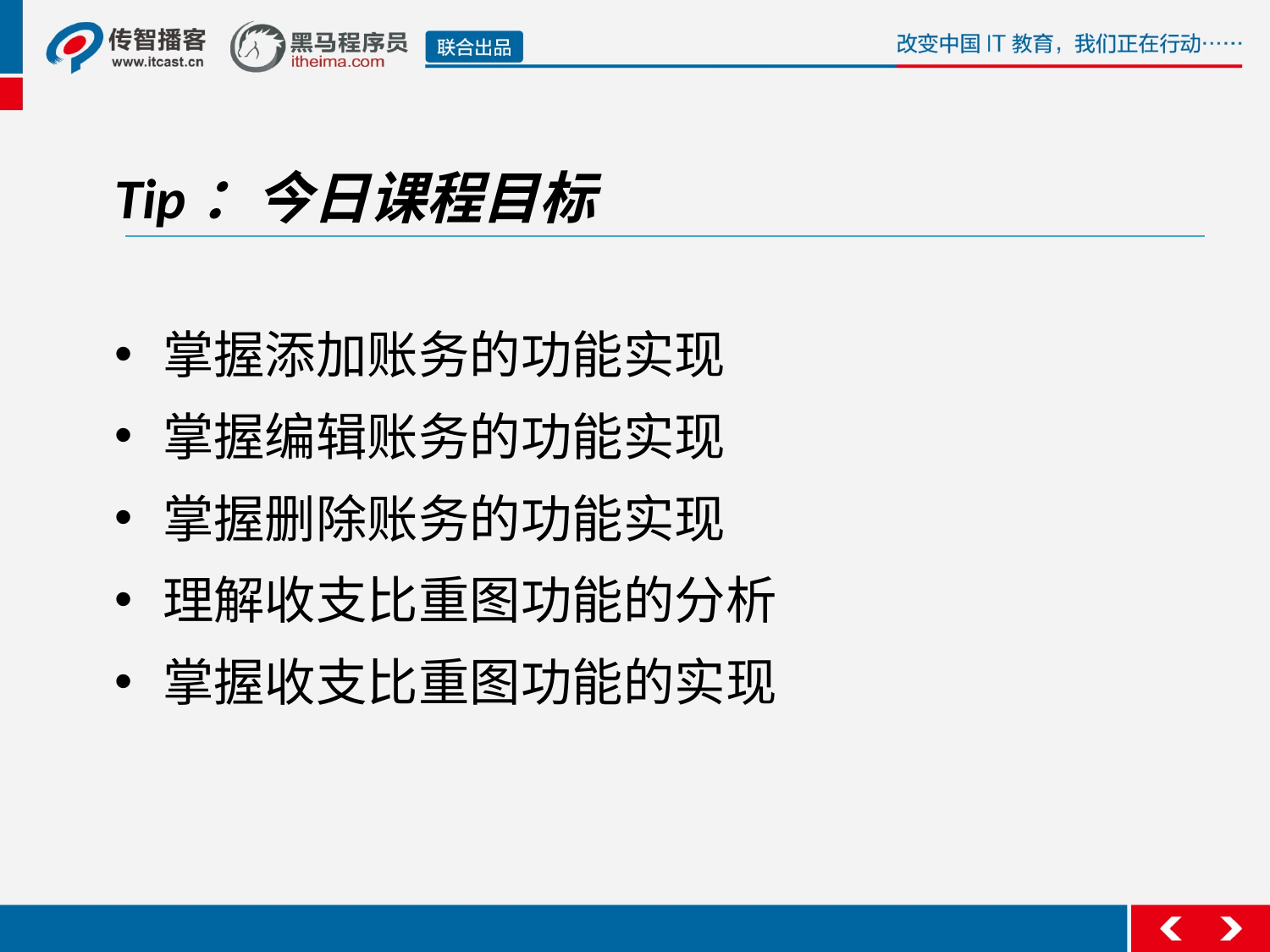

Tip：今日课程目标
掌握添加账务的功能实现
掌握编辑账务的功能实现
掌握删除账务的功能实现
理解收支比重图功能的分析
掌握收支比重图功能的实现